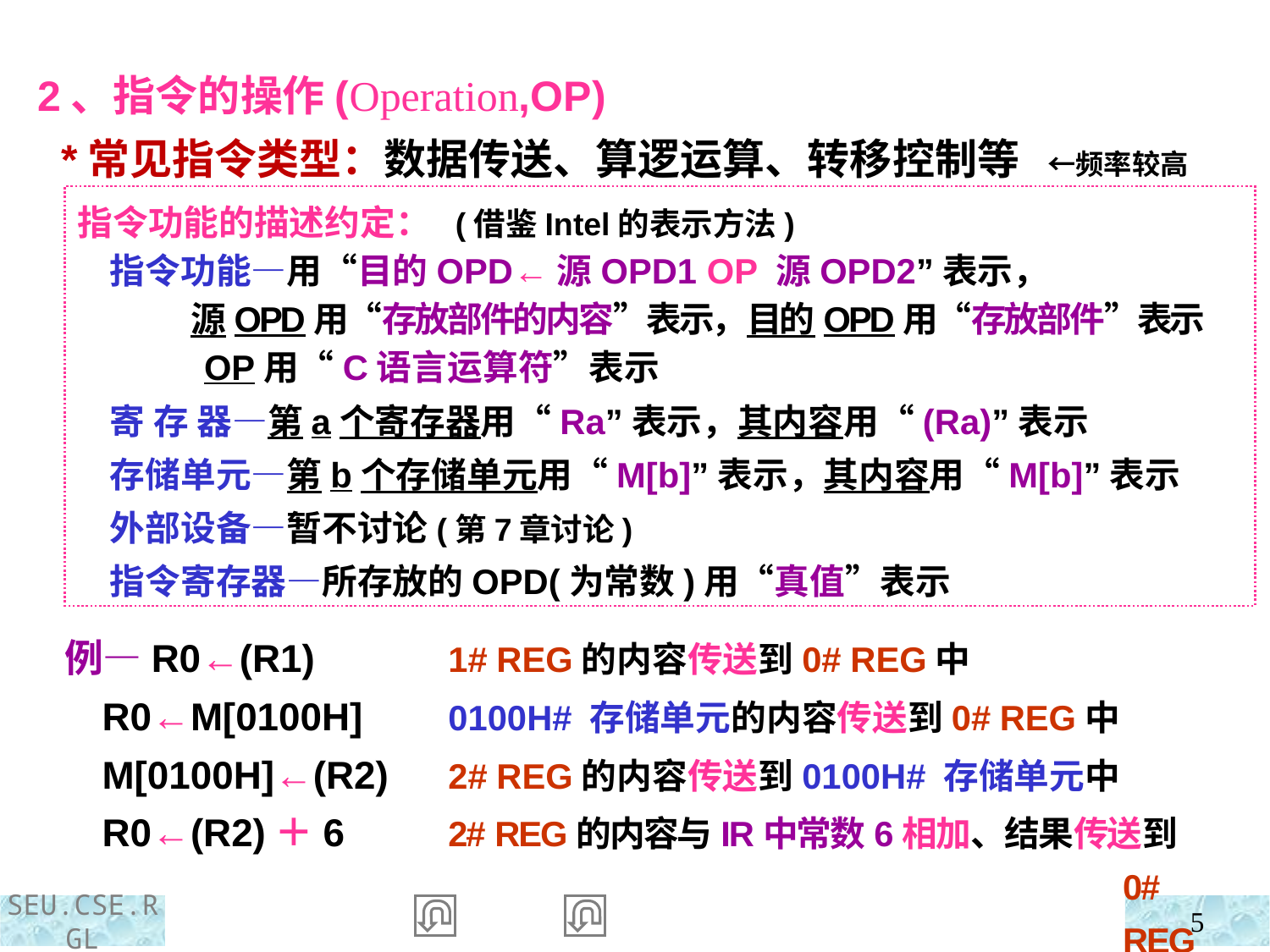

2、指令的操作(Operation,OP)
  *常见指令类型：数据传送、算逻运算、转移控制等   ←频率较高
指令功能的描述约定：  (借鉴Intel的表示方法)
   指令功能—用“目的OPD←源OPD1 OP 源OPD2”表示，
             源OPD用“存放部件的内容”表示，目的OPD用“存放部件”表示
             OP用“C语言运算符”表示
   寄 存 器—第a个寄存器用“Ra”表示，其内容用“(Ra)”表示
   存储单元—第b个存储单元用“M[b]”表示，其内容用“M[b]”表示
   外部设备—暂不讨论(第7章讨论)
   指令寄存器—所存放的OPD(为常数)用“真值”表示
  例—R0←(R1)
      R0←M[0100H]
      M[0100H]←(R2)
      R0←(R2)＋6
 1# REG的内容传送到0# REG中
 0100H# 存储单元的内容传送到0# REG中
 2# REG的内容传送到0100H# 存储单元中
 2# REG的内容与IR中常数6相加、结果传送到0# REG中

5